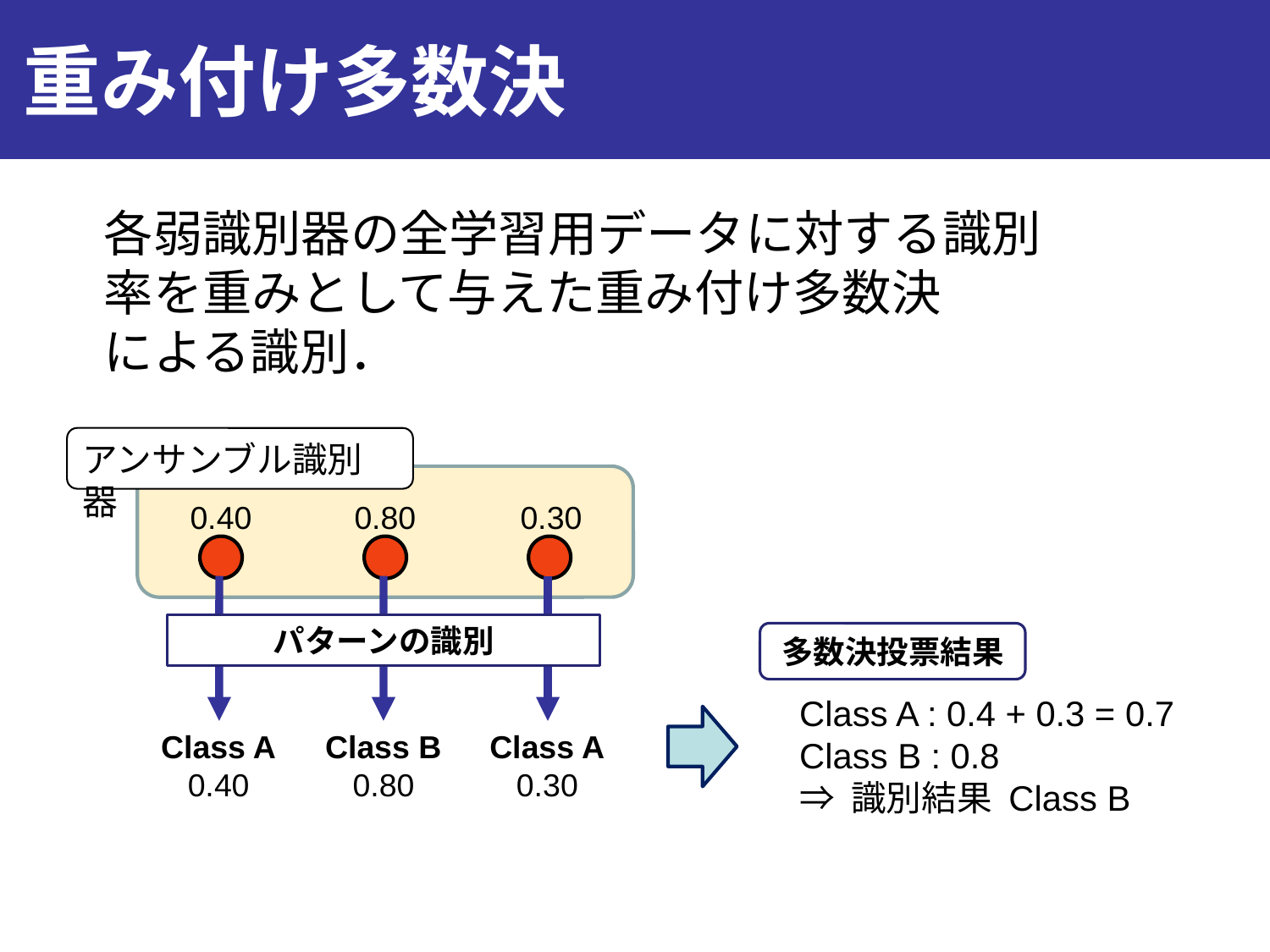

# 重み付け多数決
各弱識別器の全学習用データに対する識別率を重みとして与えた重み付け多数決
による識別．
アンサンブル識別器

0.40
0.80
0.30
パターンの識別
多数決投票結果
Class A : 0.4 + 0.3 = 0.7
Class B : 0.8
⇒ 識別結果 Class B

Class A
0.40
Class B
0.80
Class A
0.30